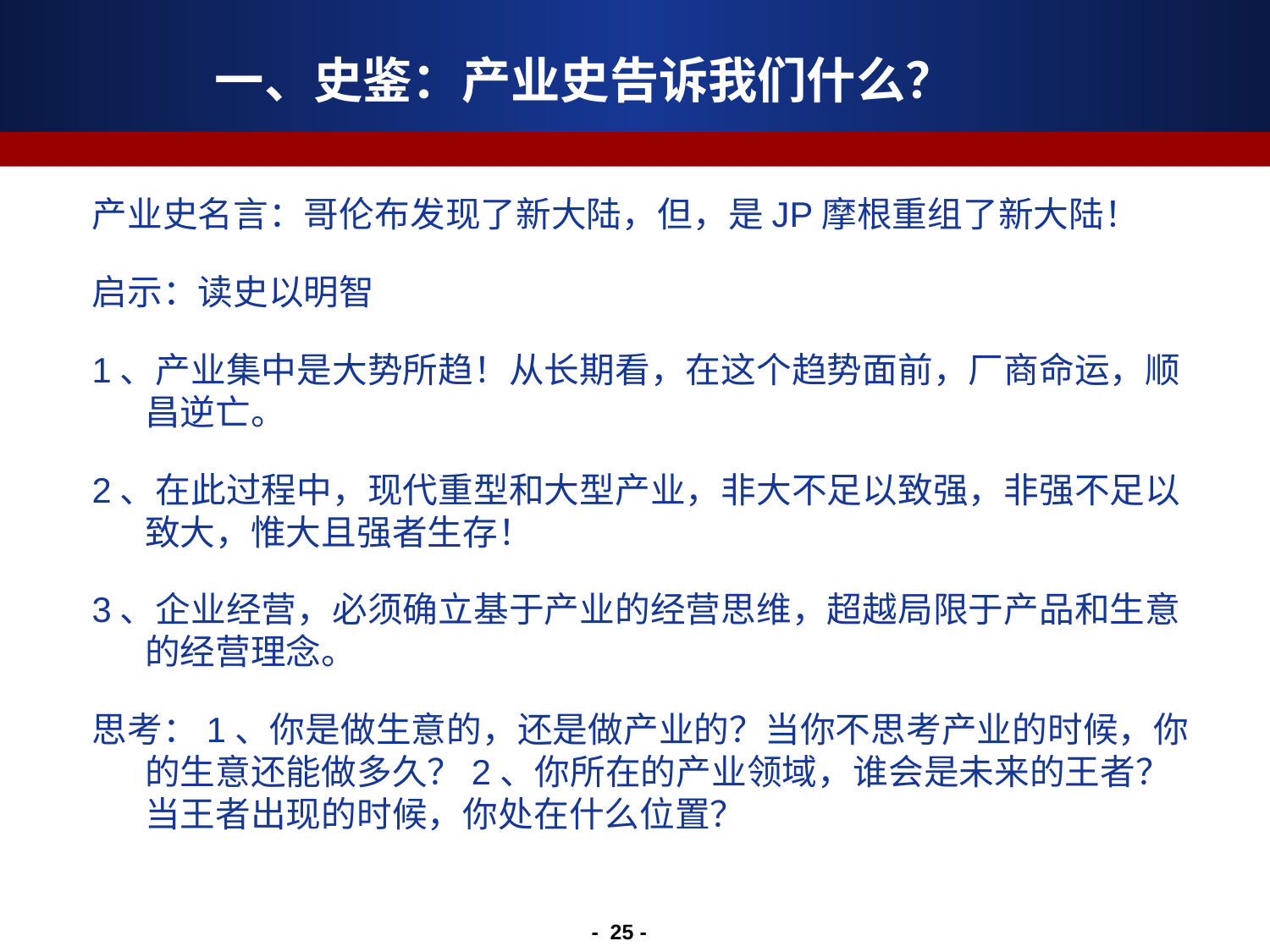

25
# 一、史鉴：产业史告诉我们什么？
产业史名言：哥伦布发现了新大陆，但，是JP摩根重组了新大陆！
启示：读史以明智
1、产业集中是大势所趋！从长期看，在这个趋势面前，厂商命运，顺昌逆亡。
2、在此过程中，现代重型和大型产业，非大不足以致强，非强不足以致大，惟大且强者生存！
3、企业经营，必须确立基于产业的经营思维，超越局限于产品和生意的经营理念。
思考：1、你是做生意的，还是做产业的？当你不思考产业的时候，你的生意还能做多久？2、你所在的产业领域，谁会是未来的王者？当王者出现的时候，你处在什么位置？